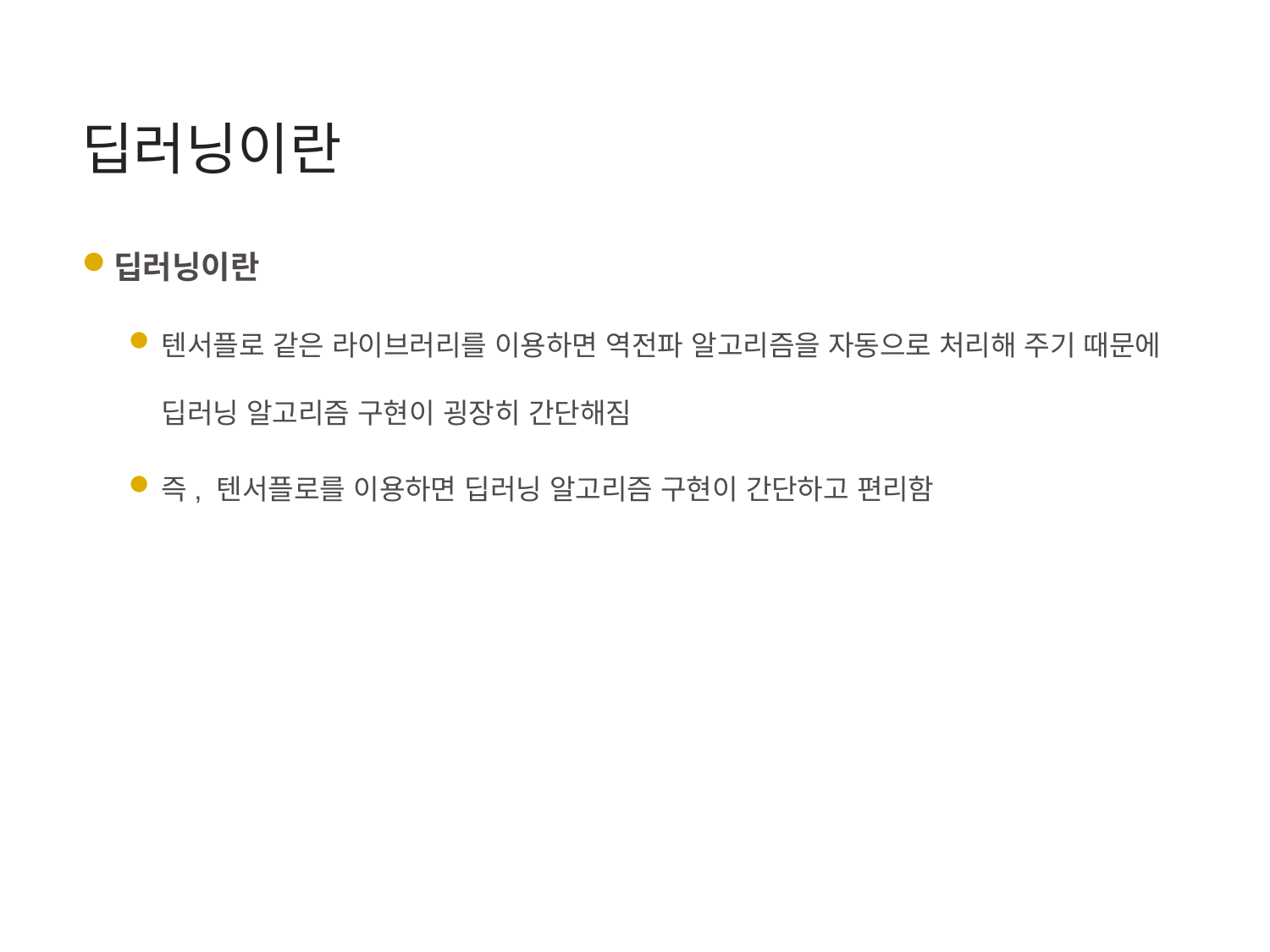

# 딥러닝이란
딥러닝이란
텐서플로 같은 라이브러리를 이용하면 역전파 알고리즘을 자동으로 처리해 주기 때문에 딥러닝 알고리즘 구현이 굉장히 간단해짐
즉, 텐서플로를 이용하면 딥러닝 알고리즘 구현이 간단하고 편리함